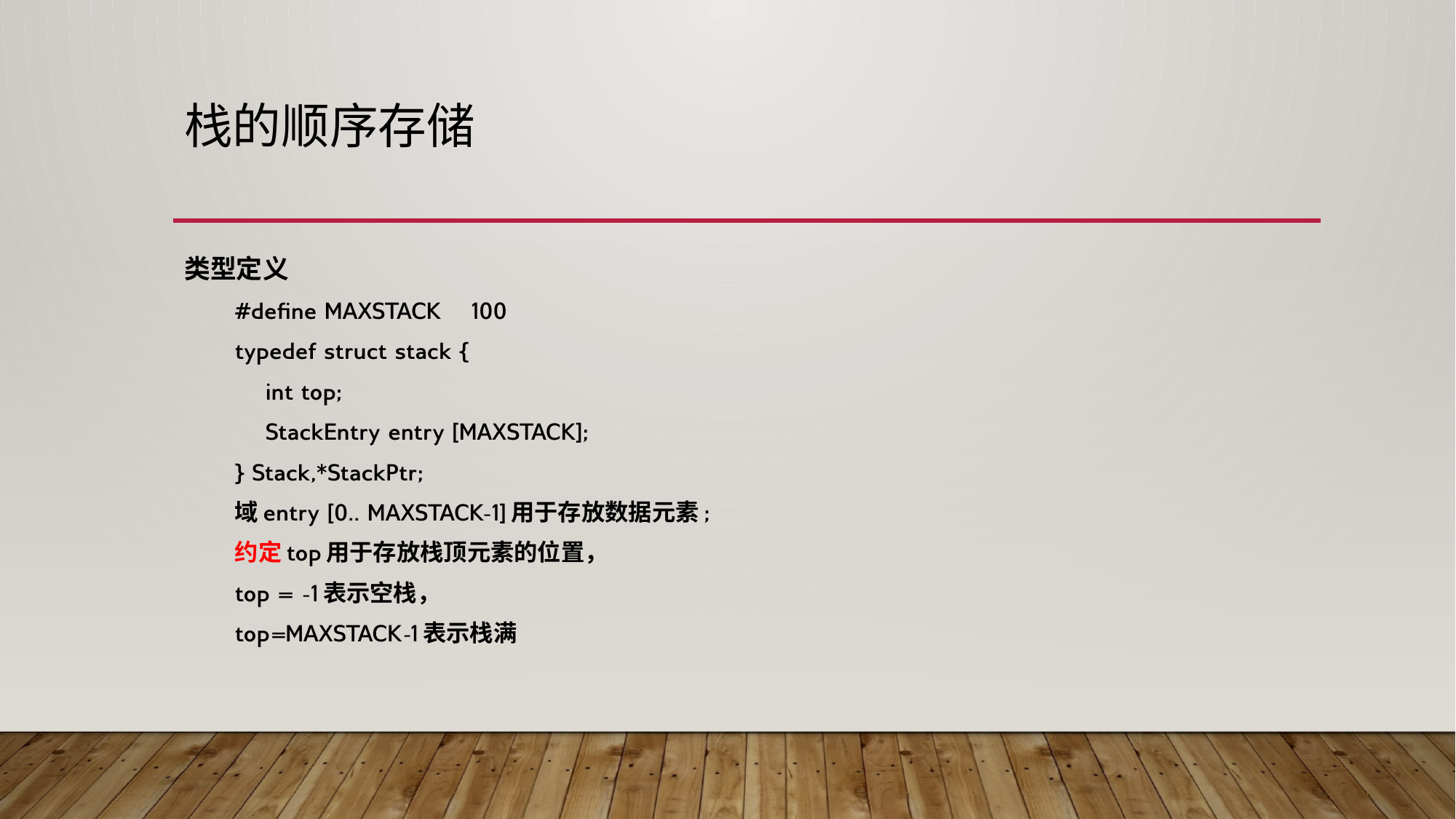

# 栈的顺序存储
类型定义
#define MAXSTACK    100
typedef struct stack {
    int top;
    StackEntry entry [MAXSTACK];
} Stack,*StackPtr;
域entry [0.. MAXSTACK-1]用于存放数据元素;
约定top用于存放栈顶元素的位置，
top = -1表示空栈，
top=MAXSTACK-1表示栈满